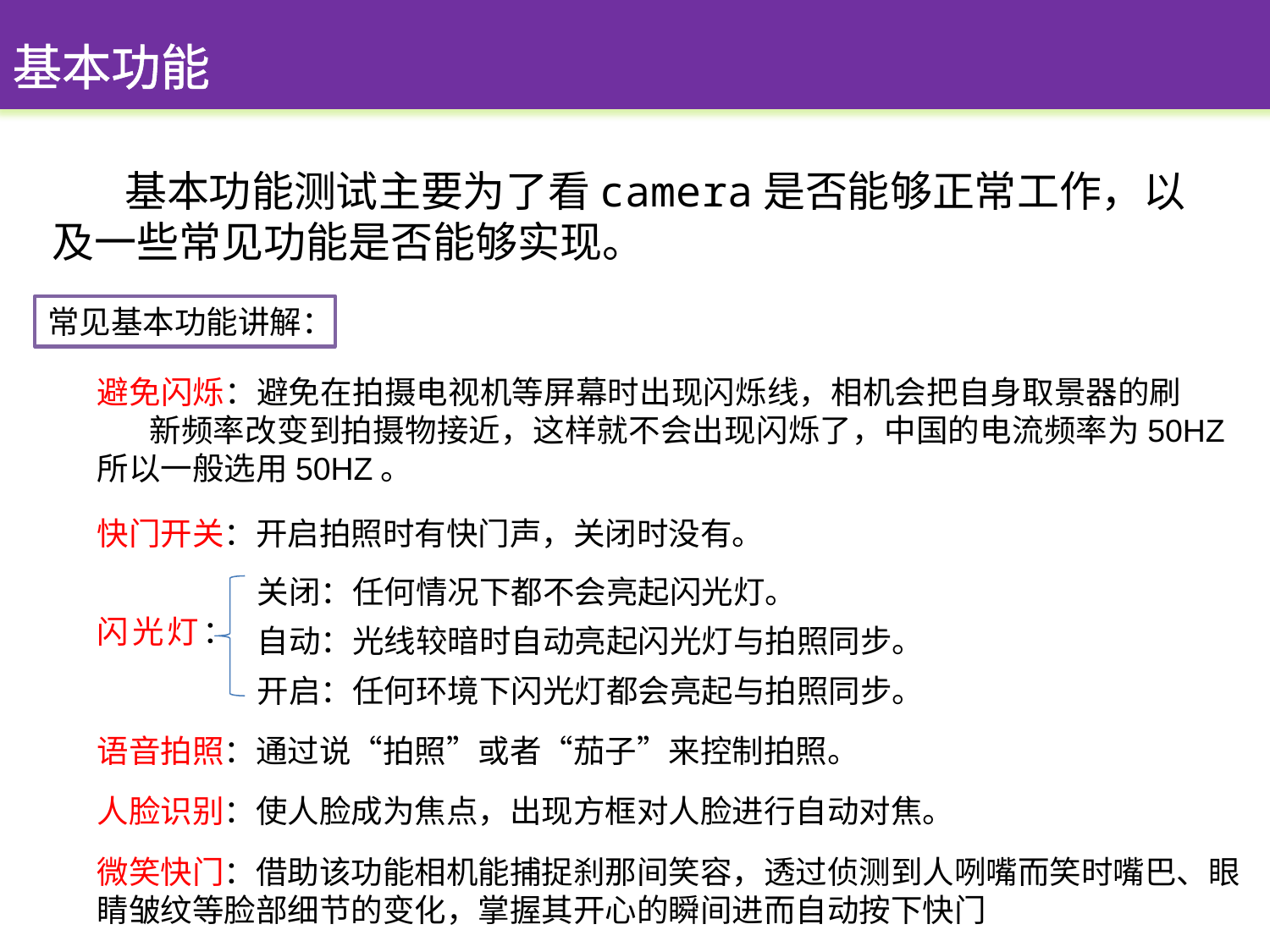

基本功能
         基本功能测试主要为了看camera是否能够正常工作，以及一些常见功能是否能够实现。
常见基本功能讲解：
避免闪烁：避免在拍摄电视机等屏幕时出现闪烁线，相机会把自身取景器的刷               新频率改变到拍摄物接近，这样就不会出现闪烁了，中国的电流频率为50HZ所以一般选用50HZ。
快门开关：开启拍照时有快门声，关闭时没有。
关闭：任何情况下都不会亮起闪光灯。

闪光灯：
自动：光线较暗时自动亮起闪光灯与拍照同步。
开启：任何环境下闪光灯都会亮起与拍照同步。
语音拍照：通过说“拍照”或者“茄子”来控制拍照。
人脸识别：使人脸成为焦点，出现方框对人脸进行自动对焦。
微笑快门：借助该功能相机能捕捉刹那间笑容，透过侦测到人咧嘴而笑时嘴巴、眼睛皱纹等脸部细节的变化，掌握其开心的瞬间进而自动按下快门